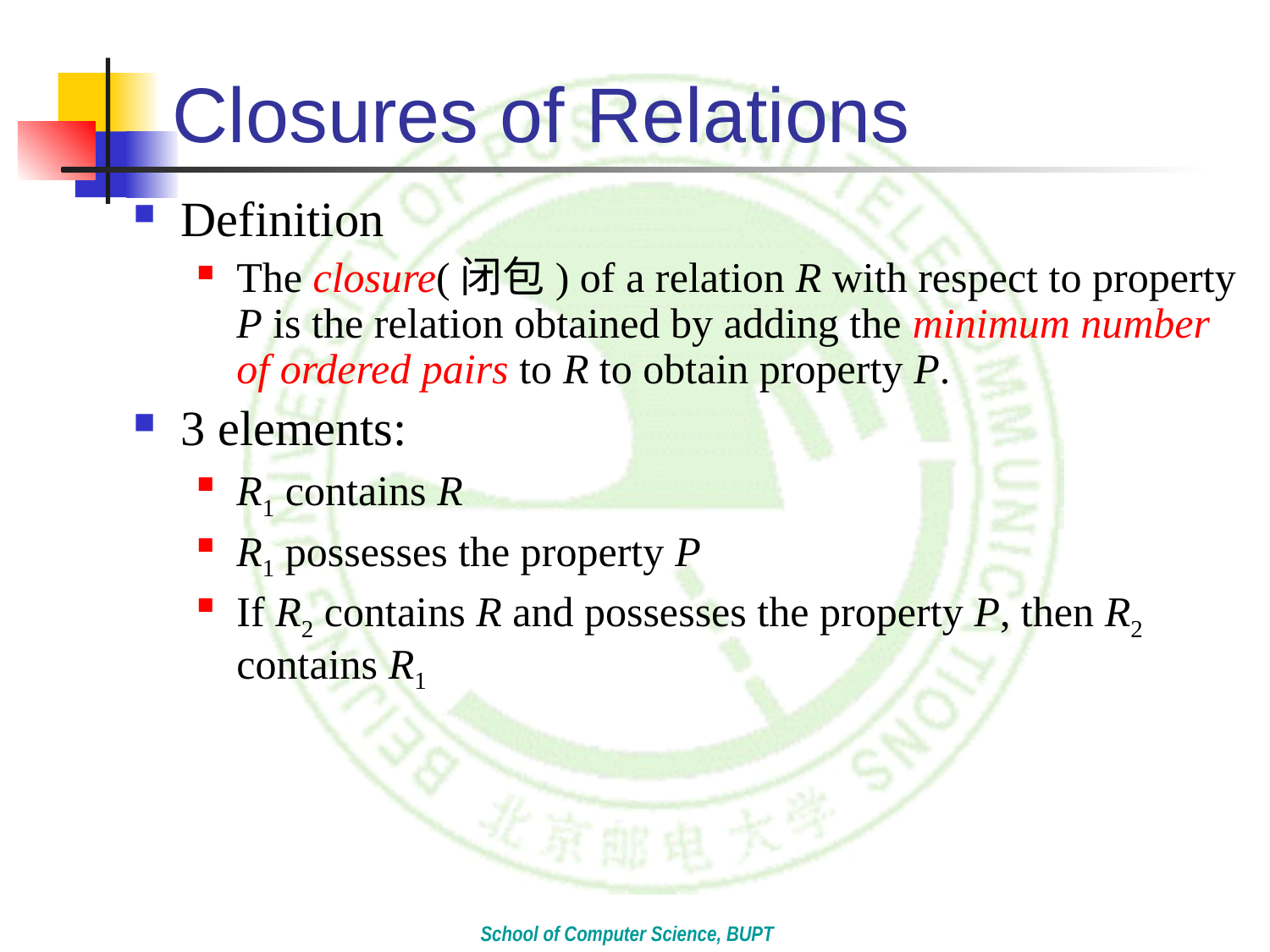

# Closures of Relations
Definition
The closure(闭包) of a relation R with respect to property P is the relation obtained by adding the minimum number of ordered pairs to R to obtain property P.
3 elements:
R1 contains R
R1 possesses the property P
If R2 contains R and possesses the property P, then R2 contains R1

School of Computer Science, BUPT
2